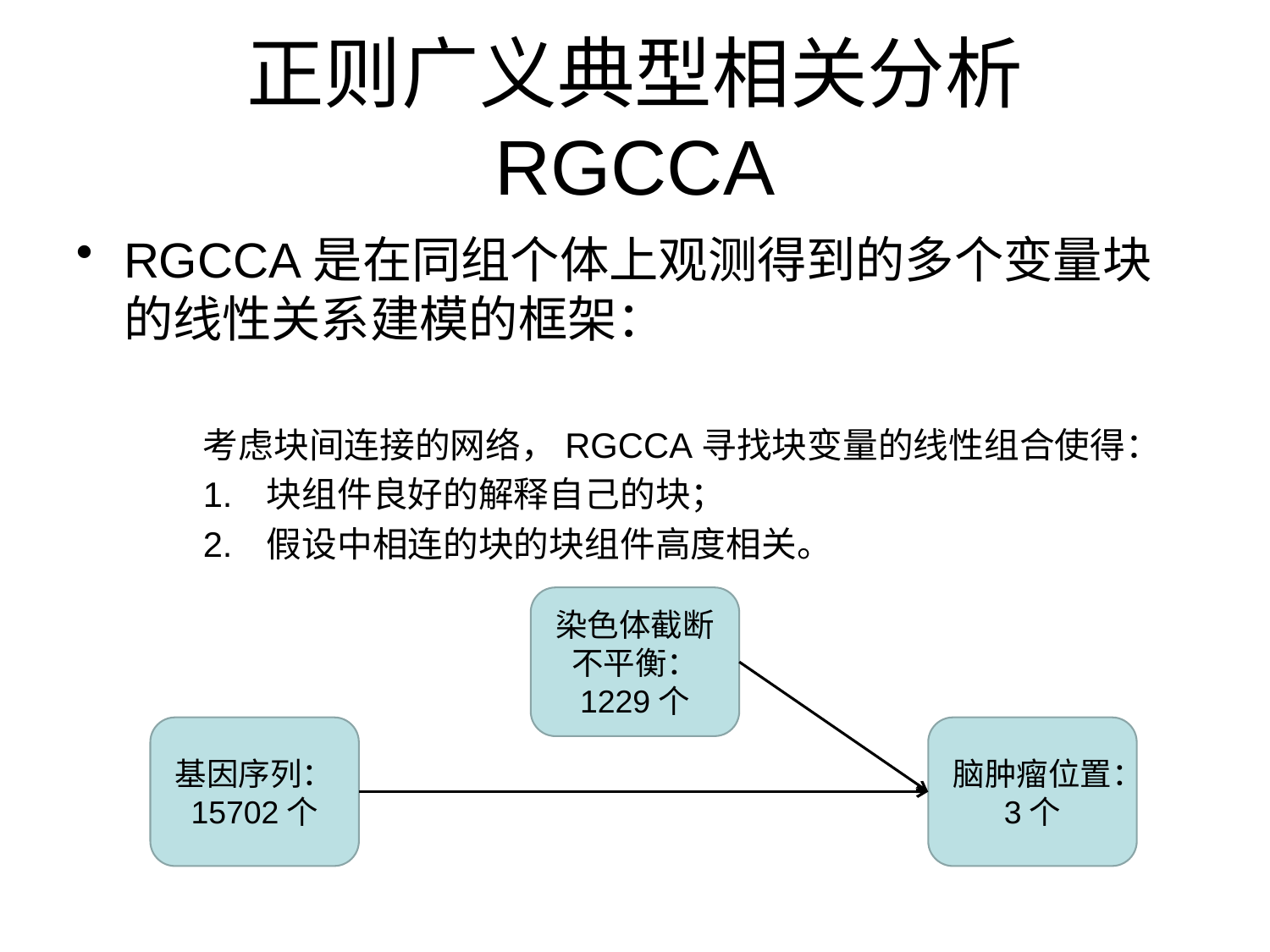

# 正则广义典型相关分析 RGCCA
RGCCA是在同组个体上观测得到的多个变量块的线性关系建模的框架：

	考虑块间连接的网络，RGCCA寻找块变量的线性组合使得：
块组件良好的解释自己的块；
假设中相连的块的块组件高度相关。

染色体截断不平衡：
1229个
基因序列：
15702个
脑肿瘤位置：
3个